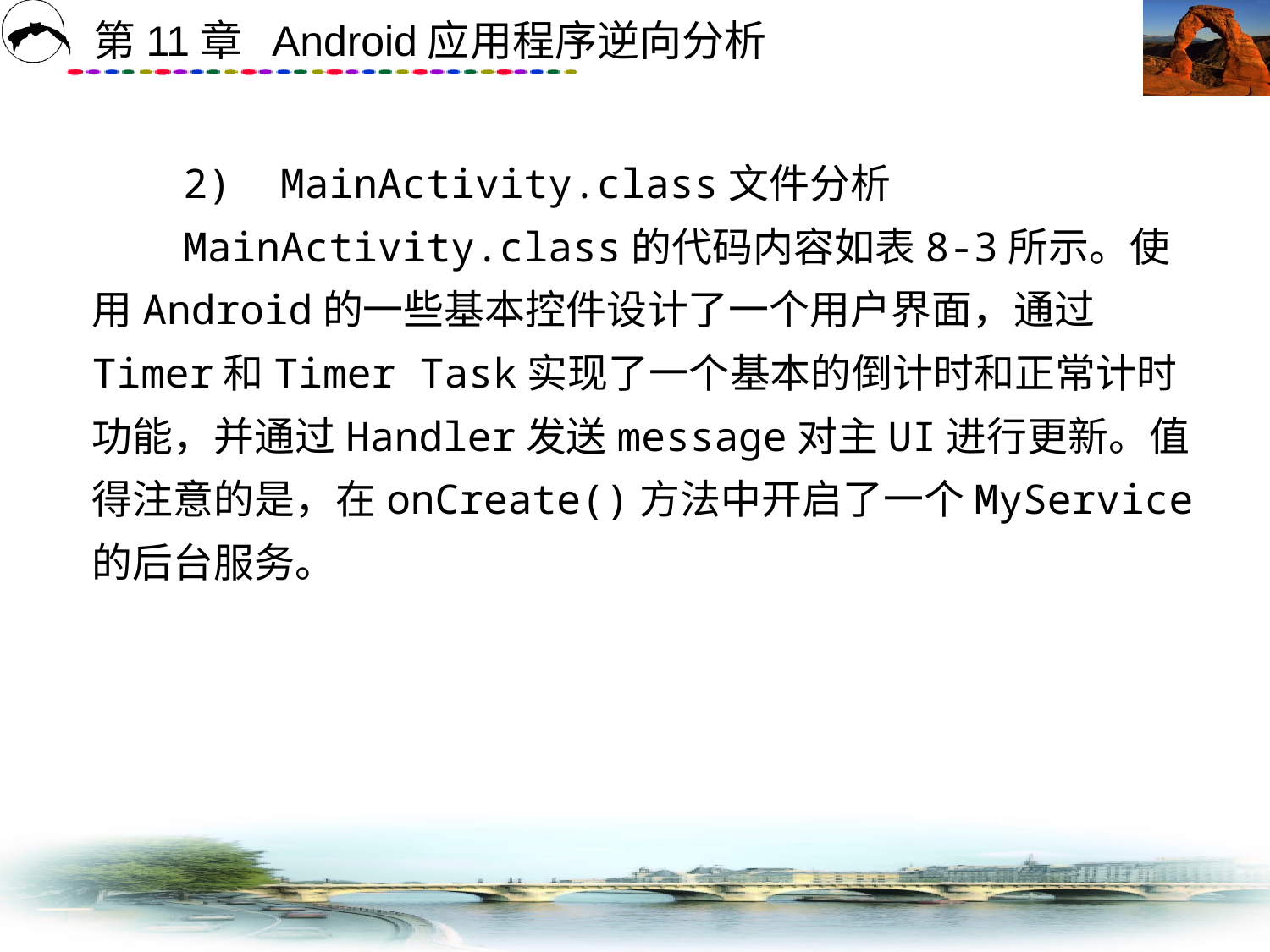

# 2)  MainActivity.class文件分析 　　MainActivity.class的代码内容如表8-3所示。使用Android的一些基本控件设计了一个用户界面，通过Timer和Timer Task实现了一个基本的倒计时和正常计时功能，并通过Handler发送message对主UI进行更新。值得注意的是，在onCreate()方法中开启了一个MyService的后台服务。